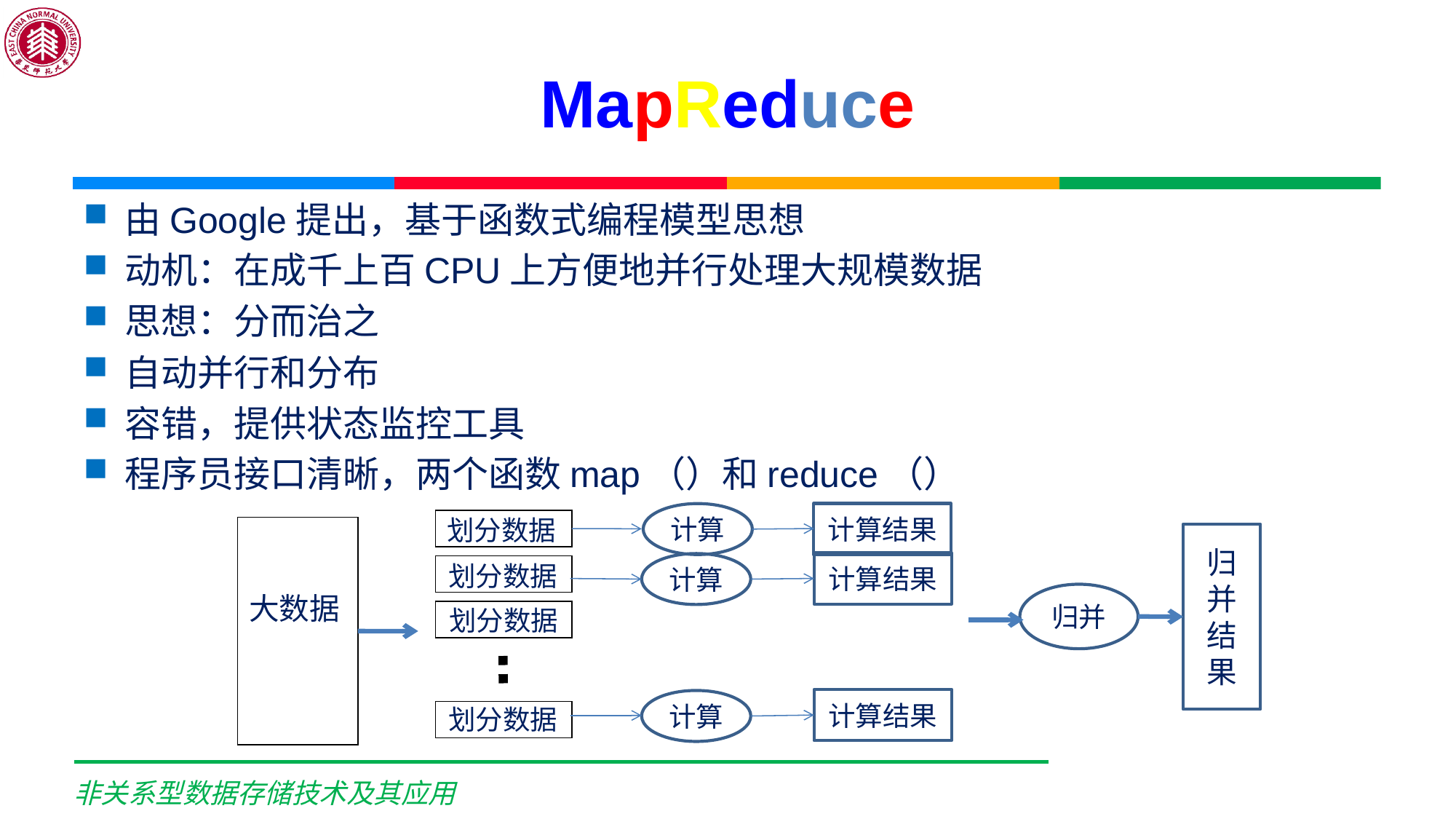

# MapReduce
由Google提出，基于函数式编程模型思想
动机：在成千上百CPU上方便地并行处理大规模数据
思想：分而治之
自动并行和分布
容错，提供状态监控工具
程序员接口清晰，两个函数map（）和reduce（）

计算结果
计算
划分数据

划分数据

划分数据

划分数据

归并结果
计算结果
计算
大数据
归并
计算结果
计算